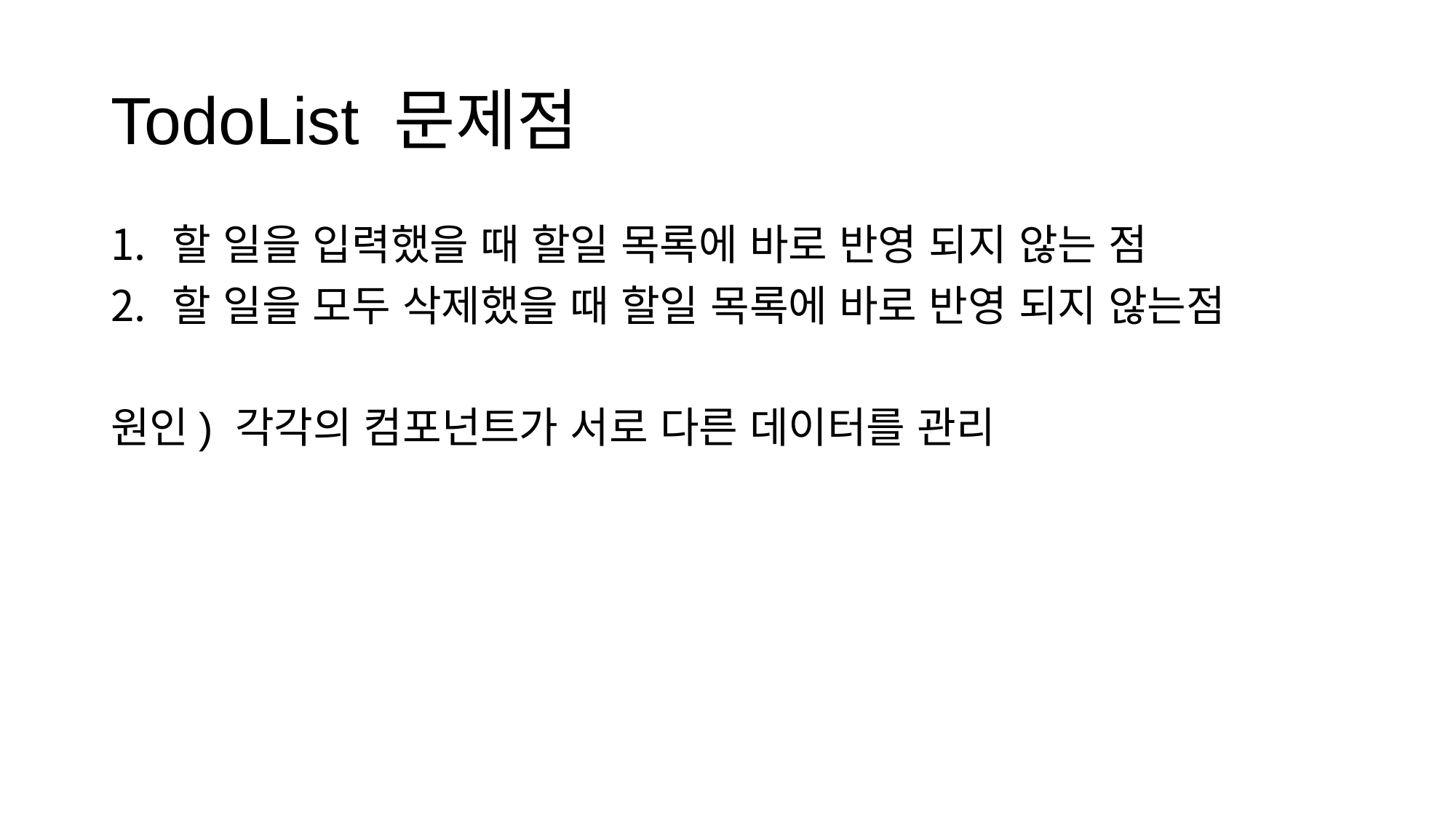

# TodoList 문제점
할 일을 입력했을 때 할일 목록에 바로 반영 되지 않는 점
할 일을 모두 삭제했을 때 할일 목록에 바로 반영 되지 않는점

원인) 각각의 컴포넌트가 서로 다른 데이터를 관리